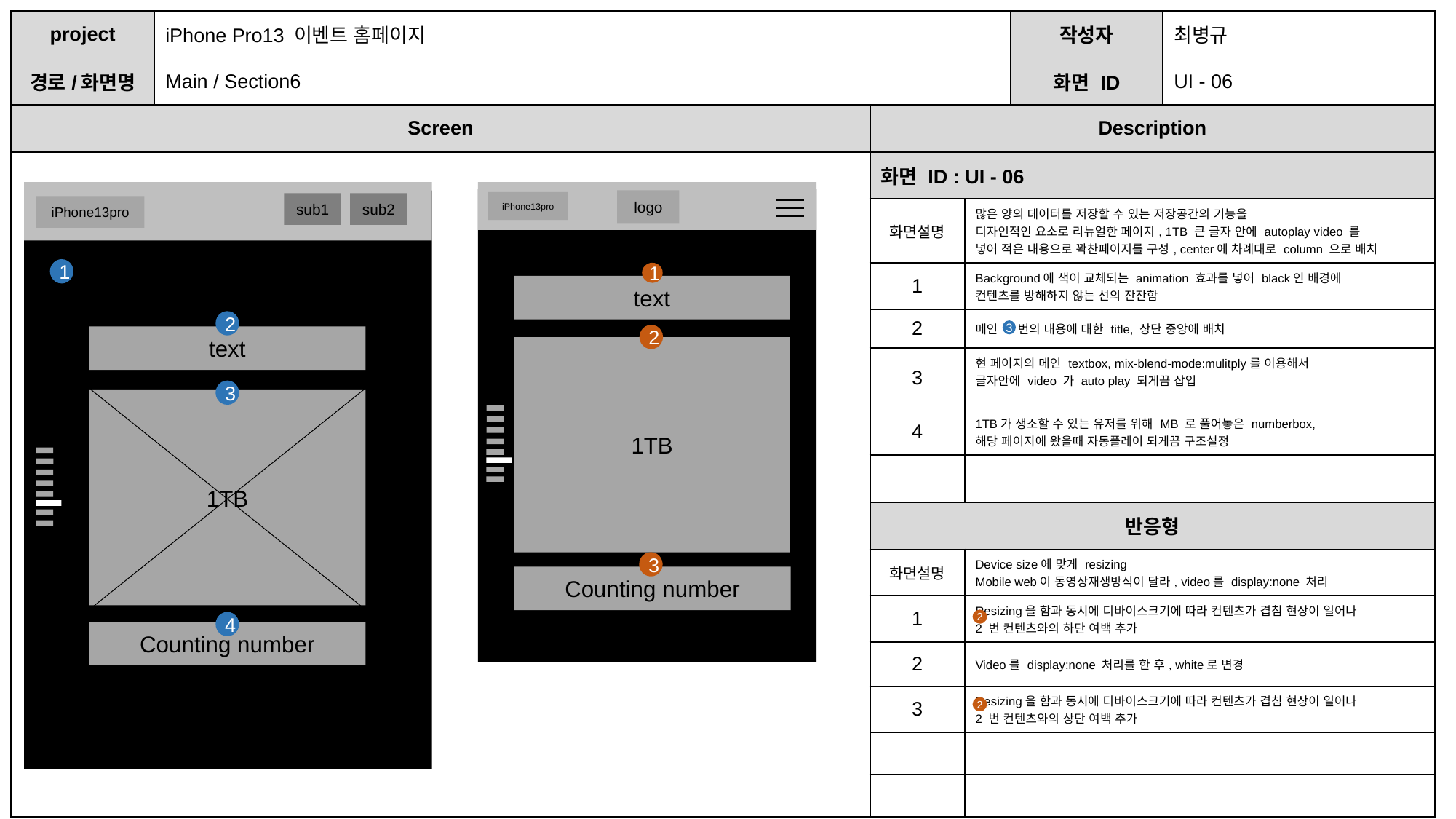

| project | iPhone Pro13 이벤트 홈페이지 |  |  | 작성자 | 최병규 |
| --- | --- | --- | --- | --- | --- |
| 경로/화면명 | Main / Section6 |  |  | 화면 ID | UI - 06 |
| Screen |  | Description |  |  |  |
|  |  | 화면 ID : UI - 06 |  |  |  |
|  |  | 화면설명 | 많은 양의 데이터를 저장할 수 있는 저장공간의 기능을 디자인적인 요소로 리뉴얼한 페이지, 1TB 큰 글자 안에 autoplay video 를 넣어 적은 내용으로 꽉찬페이지를 구성, center에 차례대로 column 으로 배치 |  |  |
|  |  | 1 | Background에 색이 교체되는 animation 효과를 넣어 black인 배경에 컨텐츠를 방해하지 않는 선의 잔잔함 |  |  |
|  |  | 2 | 메인 3 번의 내용에 대한 title, 상단 중앙에 배치 |  |  |
|  |  | 3 | 현 페이지의 메인 textbox, mix-blend-mode:mulitply를 이용해서 글자안에 video 가 auto play 되게끔 삽입 |  |  |
|  |  | 4 | 1TB가 생소할 수 있는 유저를 위해 MB 로 풀어놓은 numberbox, 해당 페이지에 왔을때 자동플레이 되게끔 구조설정 |  |  |
|  |  |  |  |  |  |
|  |  | 반응형 |  |  |  |
|  |  | 화면설명 | Device size에 맞게 resizing Mobile web이 동영상재생방식이 달라, video를 display:none 처리 |  |  |
|  |  | 1 | Resizing을 함과 동시에 디바이스크기에 따라 컨텐츠가 겹침 현상이 일어나 2 번 컨텐츠와의 하단 여백 추가 |  |  |
|  |  | 2 | Video를 display:none 처리를 한 후, white로 변경 |  |  |
|  |  | 3 | Resizing을 함과 동시에 디바이스크기에 따라 컨텐츠가 겹침 현상이 일어나 2 번 컨텐츠와의 상단 여백 추가 |  |  |
|  |  |  |  |  |  |
|  |  |  |  |  |  |

sub2
sub1
iPhone13pro

logo
iPhone13pro
1
1
text
2
3
2
text
1TB
3
1TB

3
Counting number
2
4
Counting number
2